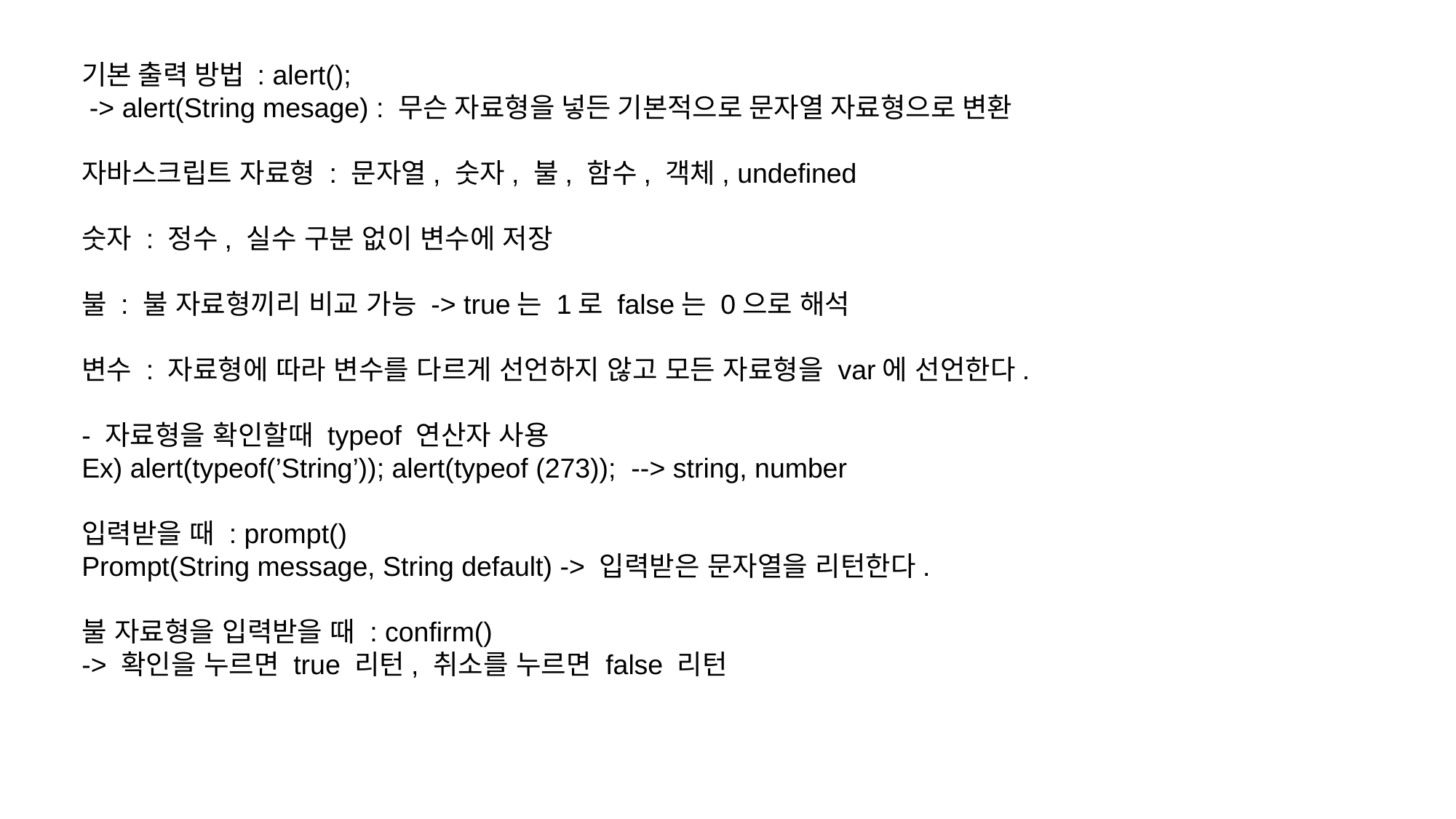

기본 출력 방법 : alert();
 -> alert(String mesage) : 무슨 자료형을 넣든 기본적으로 문자열 자료형으로 변환

자바스크립트 자료형 : 문자열, 숫자, 불, 함수, 객체, undefined

숫자 : 정수, 실수 구분 없이 변수에 저장

불 : 불 자료형끼리 비교 가능 -> true는 1로 false는 0으로 해석

변수 : 자료형에 따라 변수를 다르게 선언하지 않고 모든 자료형을 var에 선언한다.

- 자료형을 확인할때 typeof 연산자 사용
Ex) alert(typeof(’String’)); alert(typeof (273));  --> string, number

입력받을 때 : prompt()
Prompt(String message, String default) -> 입력받은 문자열을 리턴한다.

불 자료형을 입력받을 때 : confirm()
-> 확인을 누르면 true 리턴, 취소를 누르면 false 리턴